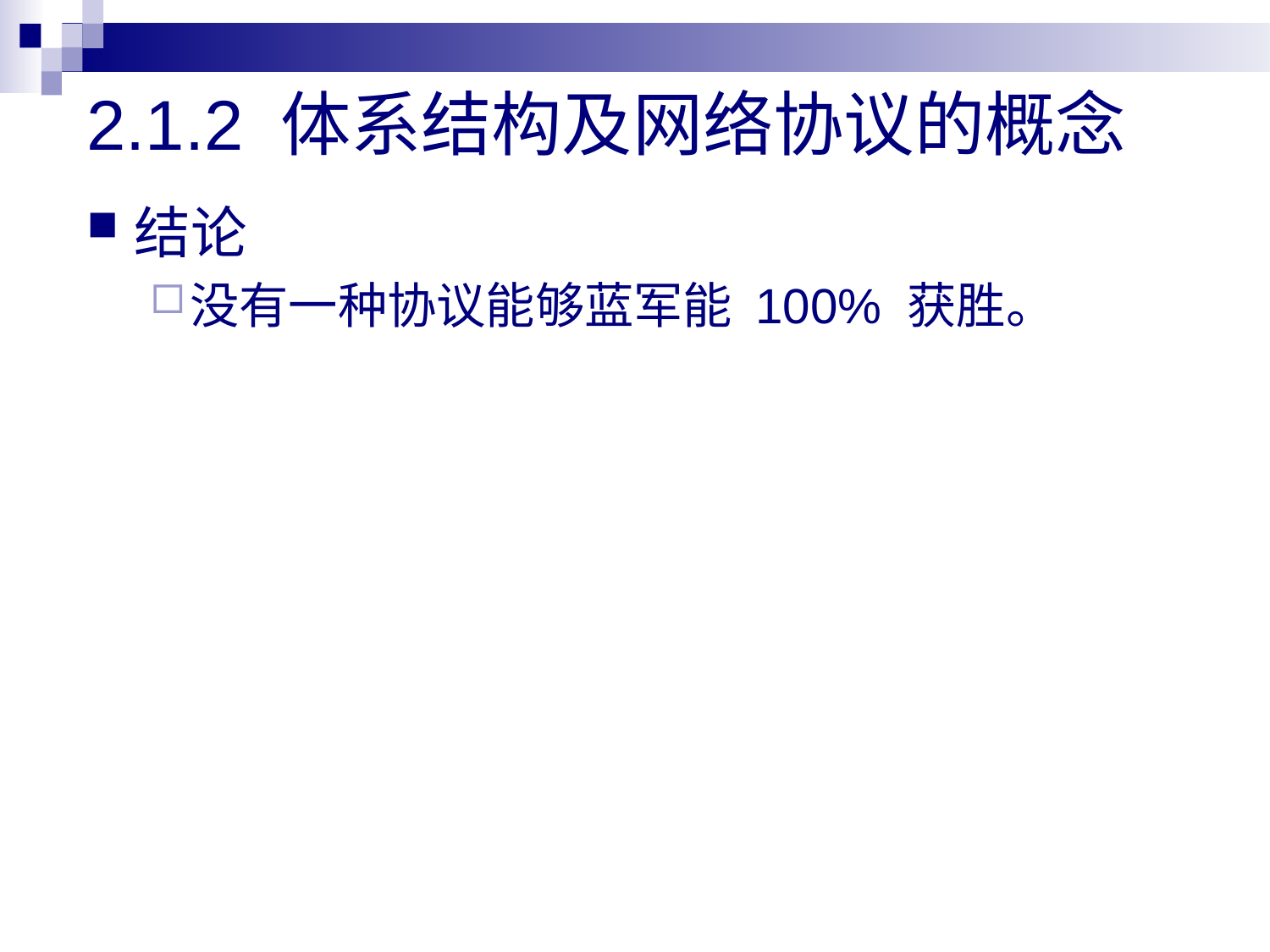

# 2.1.2 体系结构及网络协议的概念
结论
没有一种协议能够蓝军能 100% 获胜。